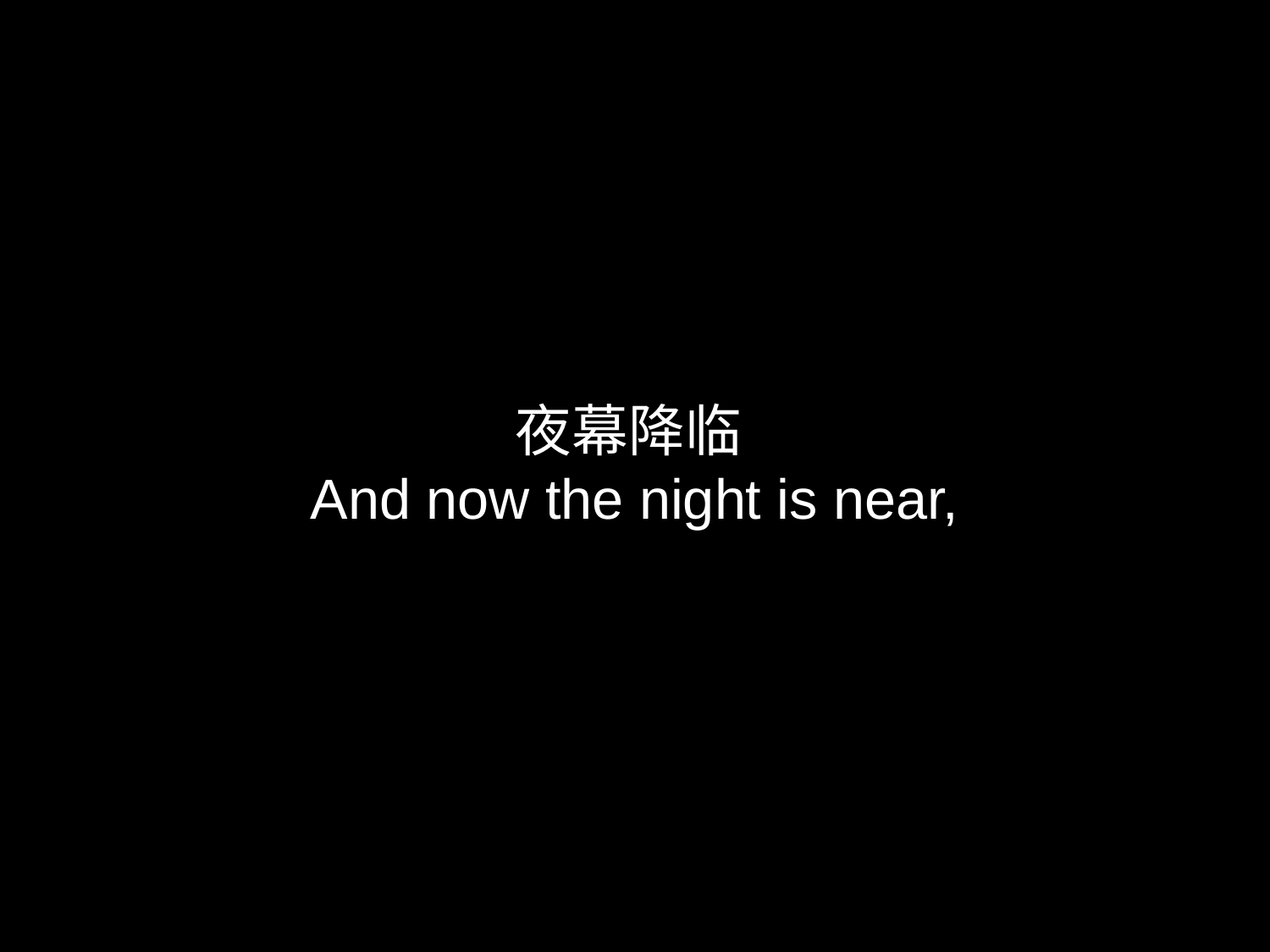

夜幕降临
And now the night is near,